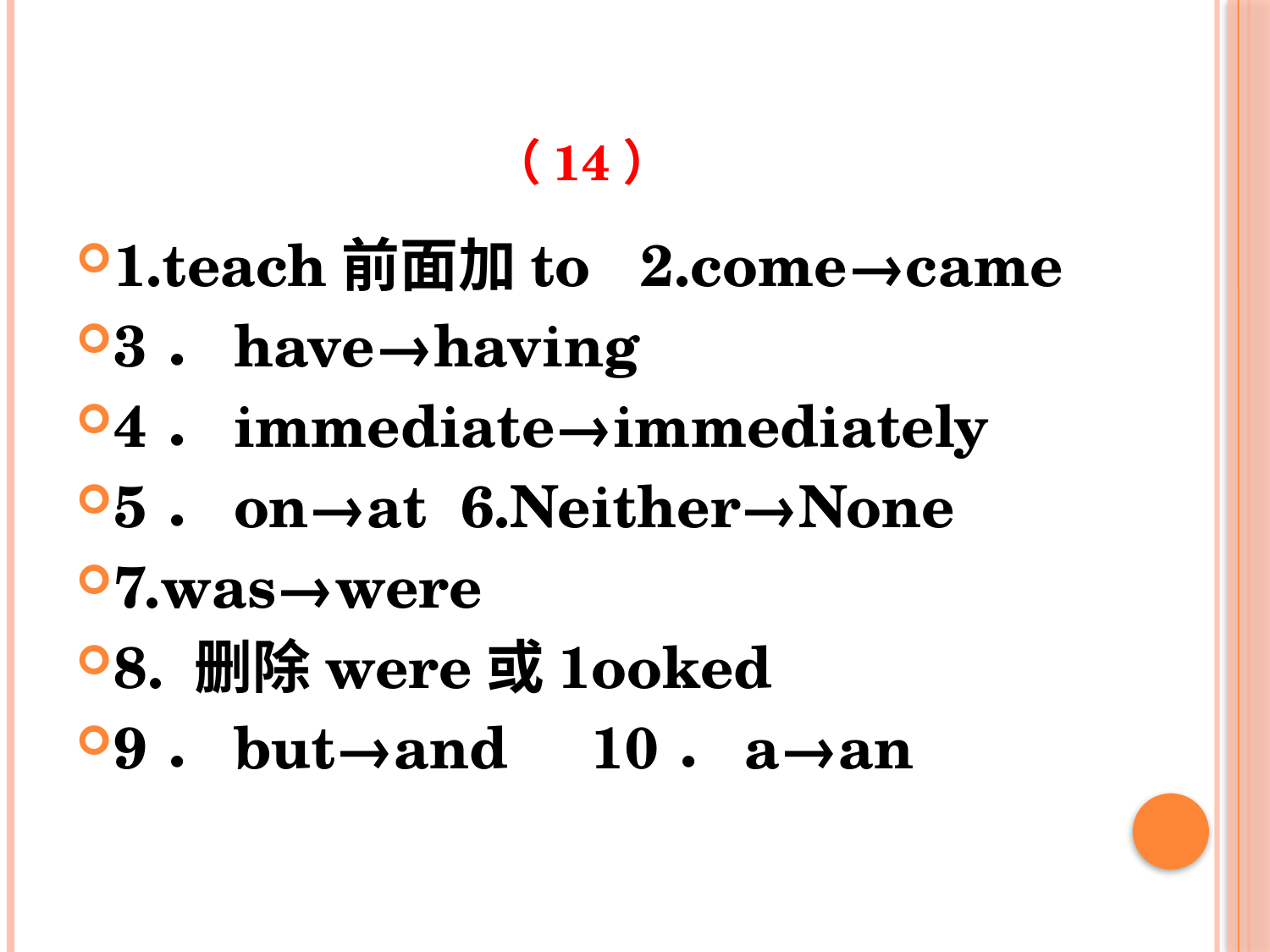

# （14）
1.teach前面加to   2.come→came
3．have→having
4．immediate→immediately
5．on→at  6.Neither→None
7.was→were
8. 删除were或1ooked
9．but→and     10．a→an